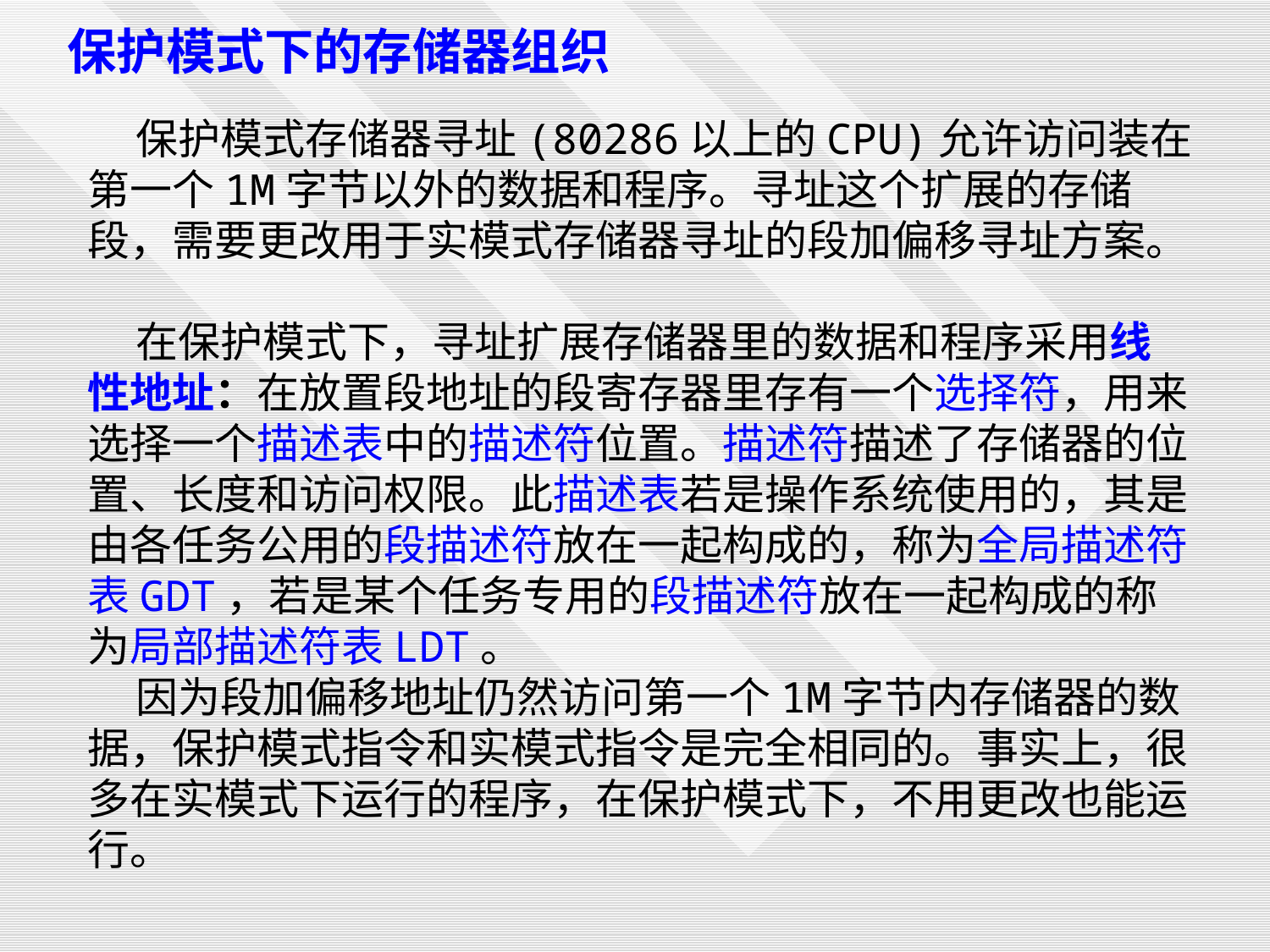

保护模式下的存储器组织
    保护模式存储器寻址(80286以上的CPU)允许访问装在第一个1M字节以外的数据和程序。寻址这个扩展的存储段，需要更改用于实模式存储器寻址的段加偏移寻址方案。

    在保护模式下，寻址扩展存储器里的数据和程序采用线性地址：在放置段地址的段寄存器里存有一个选择符，用来选择一个描述表中的描述符位置。描述符描述了存储器的位置、长度和访问权限。此描述表若是操作系统使用的，其是由各任务公用的段描述符放在一起构成的，称为全局描述符表GDT，若是某个任务专用的段描述符放在一起构成的称为局部描述符表LDT。
    因为段加偏移地址仍然访问第一个1M字节内存储器的数据，保护模式指令和实模式指令是完全相同的。事实上，很多在实模式下运行的程序，在保护模式下，不用更改也能运行。